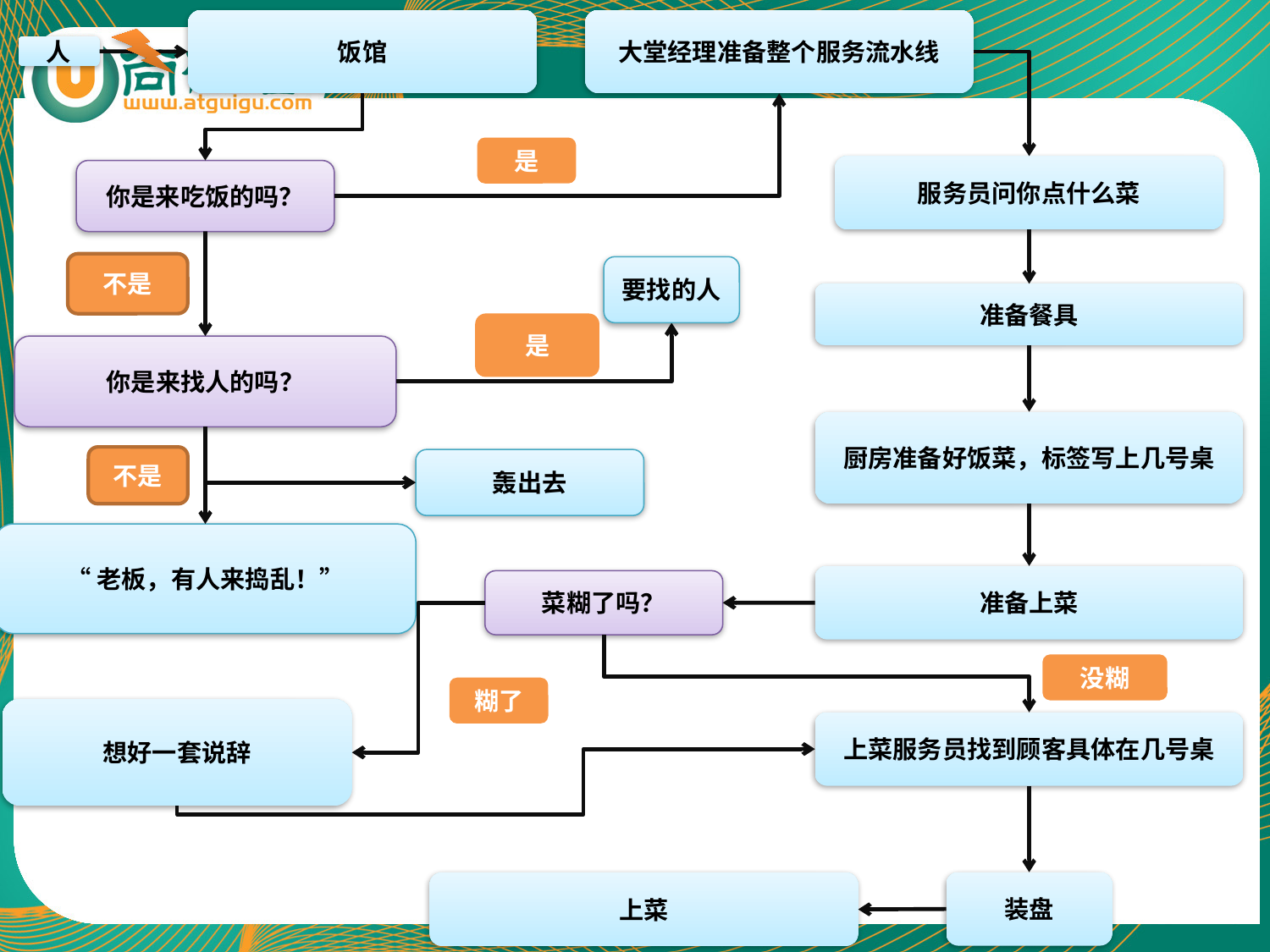

大堂经理准备整个服务流水线
饭馆

人
是
服务员问你点什么菜
你是来吃饭的吗？
不是
要找的人
准备餐具
是
你是来找人的吗？
厨房准备好饭菜，标签写上几号桌
不是
轰出去
“老板，有人来捣乱！”
准备上菜
菜糊了吗？
没糊
糊了
想好一套说辞
上菜服务员找到顾客具体在几号桌
装盘
上菜